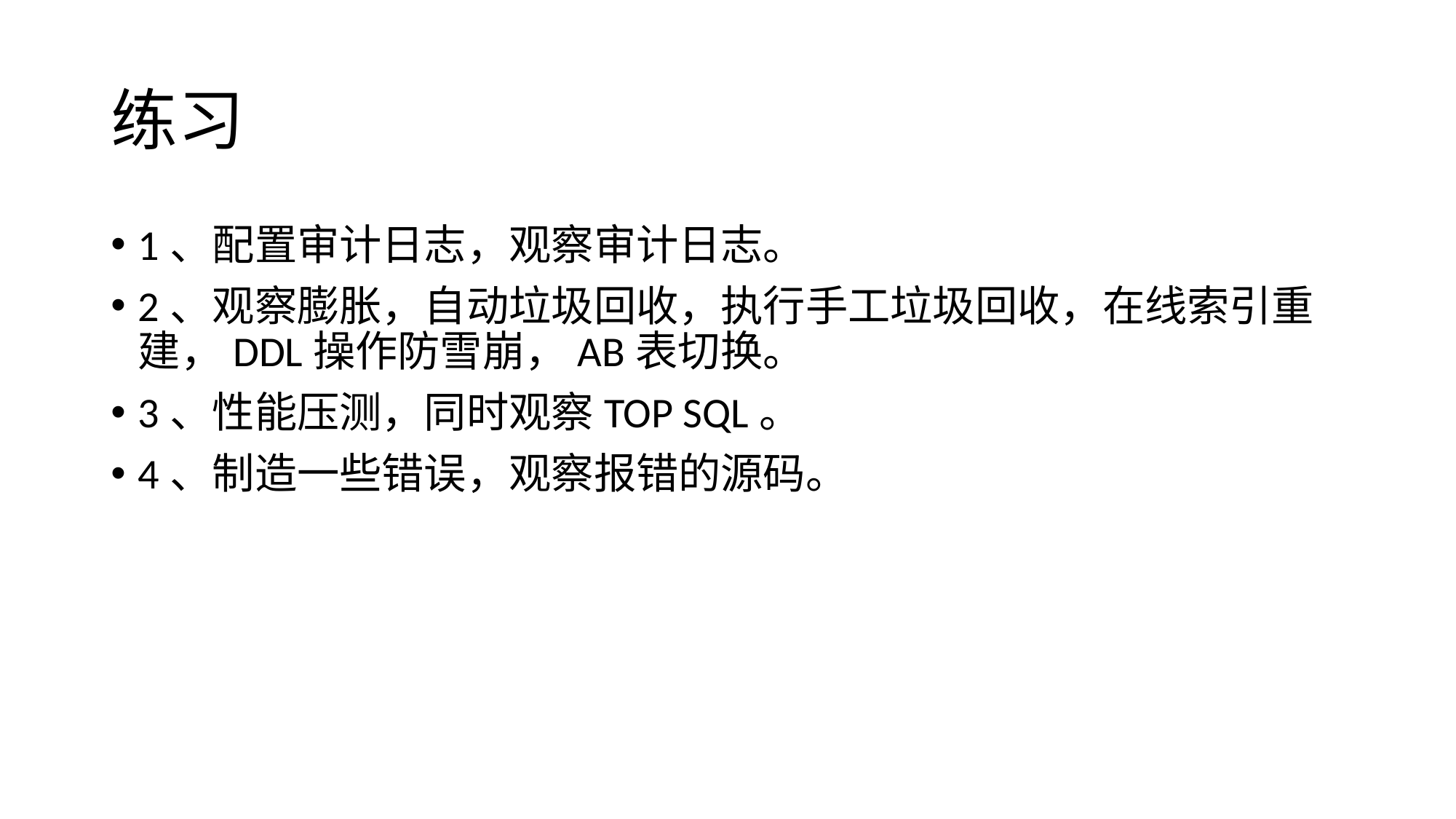

# 练习
1、配置审计日志，观察审计日志。
2、观察膨胀，自动垃圾回收，执行手工垃圾回收，在线索引重建，DDL操作防雪崩，AB表切换。
3、性能压测，同时观察TOP SQL。
4、制造一些错误，观察报错的源码。